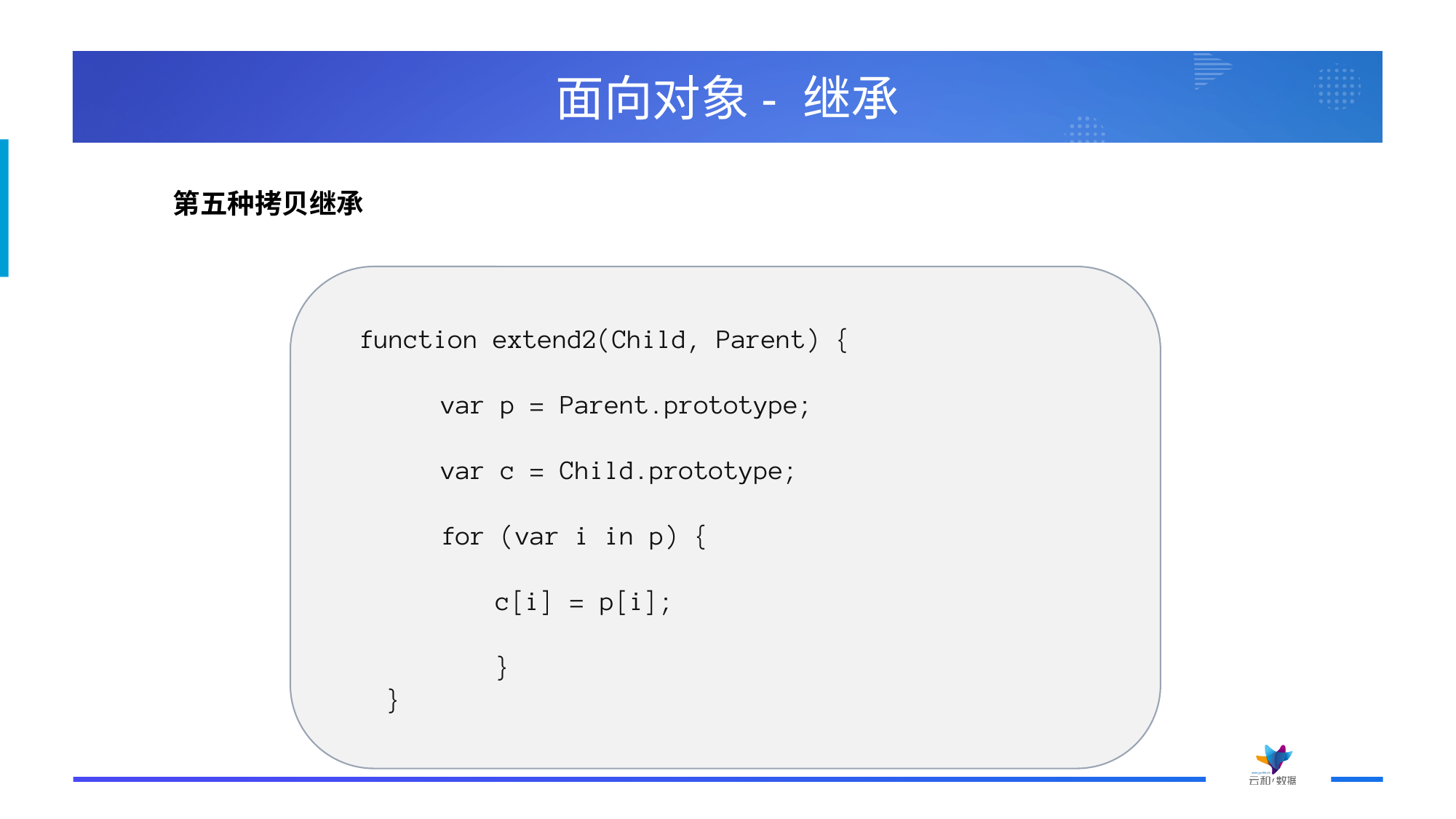

# 面向对象- 继承

第五种拷贝继承
　function extend2(Child, Parent) {

　　　　var p = Parent.prototype;

　　　　var c = Child.prototype;

　　　　for (var i in p) {

　　　　　　c[i] = p[i];

　　　　　　}
　　}